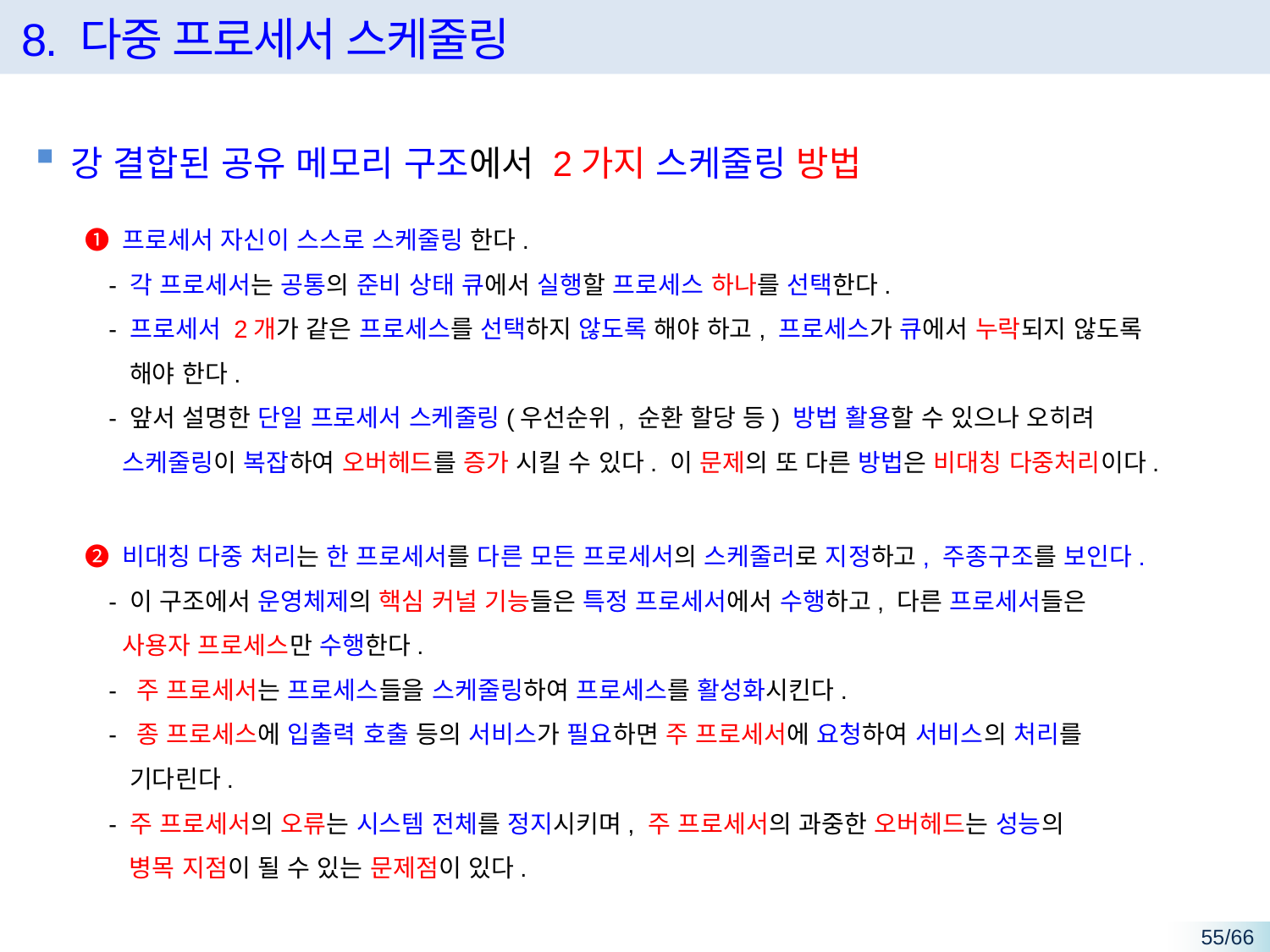

# 8. 다중 프로세서 스케줄링
강 결합된 공유 메모리 구조에서 2가지 스케줄링 방법
❶ 프로세서 자신이 스스로 스케줄링 한다.
- 각 프로세서는 공통의 준비 상태 큐에서 실행할 프로세스 하나를 선택한다.
- 프로세서 2개가 같은 프로세스를 선택하지 않도록 해야 하고, 프로세스가 큐에서 누락되지 않도록
   해야 한다.
- 앞서 설명한 단일 프로세서 스케줄링(우선순위, 순환 할당 등) 방법 활용할 수 있으나 오히려
  스케줄링이 복잡하여 오버헤드를 증가 시킬 수 있다. 이 문제의 또 다른 방법은 비대칭 다중처리이다.
❷ 비대칭 다중 처리는 한 프로세서를 다른 모든 프로세서의 스케줄러로 지정하고, 주종구조를 보인다.
- 이 구조에서 운영체제의 핵심 커널 기능들은 특정 프로세서에서 수행하고, 다른 프로세서들은
  사용자 프로세스만 수행한다.
-  주 프로세서는 프로세스들을 스케줄링하여 프로세스를 활성화시킨다.
-  종 프로세스에 입출력 호출 등의 서비스가 필요하면 주 프로세서에 요청하여 서비스의 처리를
   기다린다.
- 주 프로세서의 오류는 시스템 전체를 정지시키며, 주 프로세서의 과중한 오버헤드는 성능의
   병목 지점이 될 수 있는 문제점이 있다.